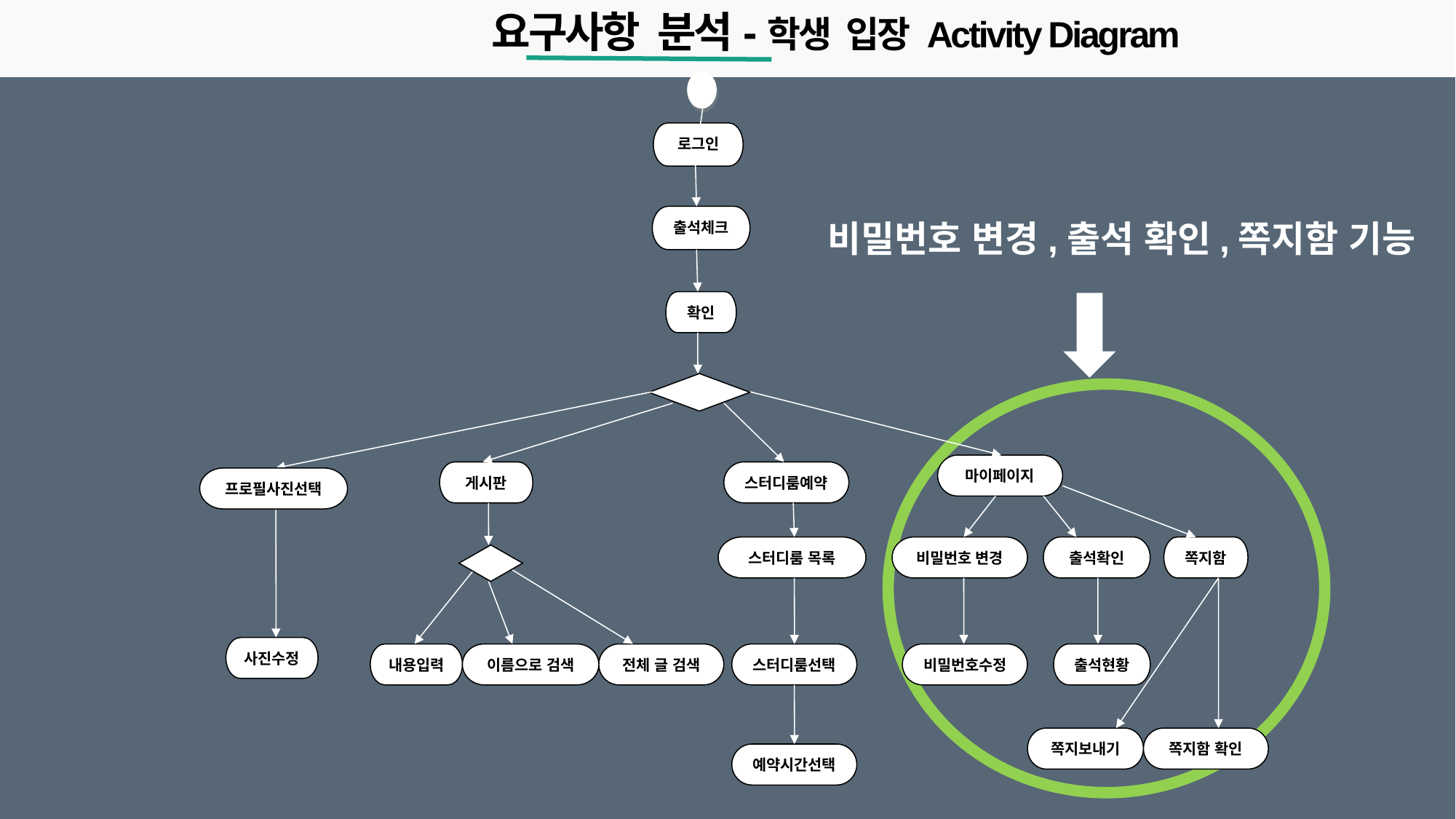

요구사항  분석-학생  입장 Activity Diagram

로그인

출석체크
비밀번호 변경,출석 확인,쪽지함 기능

확인

마이페이지

게시판
스터디룸예약
프로필사진선택

스터디룸 목록
비밀번호 변경
출석확인
쪽지함

사진수정
내용입력
이름으로 검색
전체 글 검색
스터디룸선택
비밀번호수정
출석현황

쪽지보내기
쪽지함 확인
예약시간선택